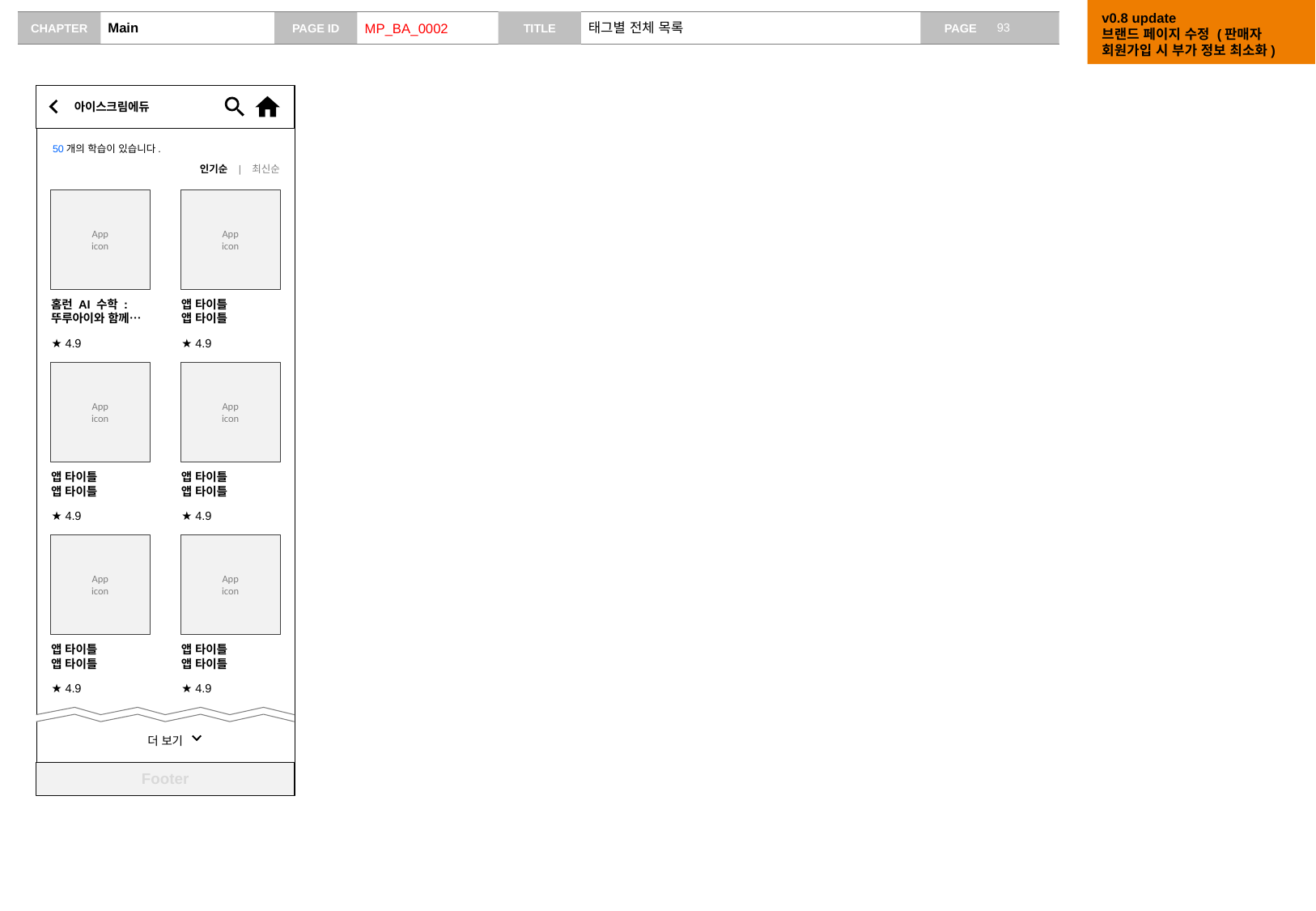

v0.8 update
브랜드 페이지 수정 (판매자 회원가입 시 부가 정보 최소화)
# Main
MP_BA_0002
태그별 전체 목록

아이스크림에듀

50개의 학습이 있습니다.
인기순   |   최신순
App
icon
홈런 AI 수학 :
뚜루아이와 함께…
★ 4.9
App
icon
앱 타이틀
앱 타이틀
★ 4.9
App
icon
앱 타이틀
앱 타이틀
★ 4.9
App
icon
앱 타이틀
앱 타이틀
★ 4.9
App
icon
앱 타이틀
앱 타이틀
★ 4.9
App
icon
앱 타이틀
앱 타이틀
★ 4.9

더 보기

Footer